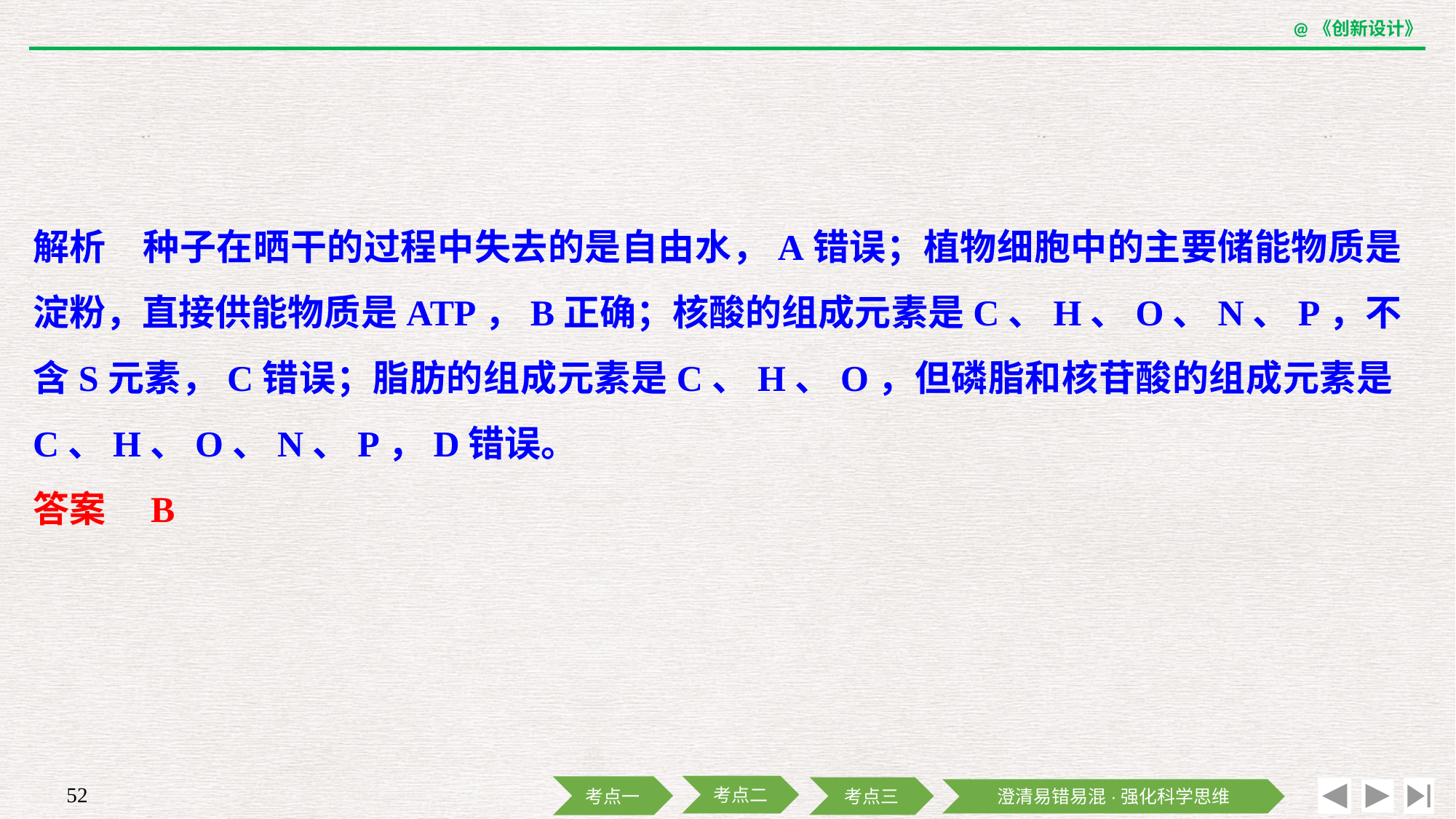

解析　种子在晒干的过程中失去的是自由水，A错误；植物细胞中的主要储能物质是淀粉，直接供能物质是ATP，B正确；核酸的组成元素是C、H、O、N、P，不含S元素，C错误；脂肪的组成元素是C、H、O，但磷脂和核苷酸的组成元素是C、H、O、N、P，D错误。
答案　B